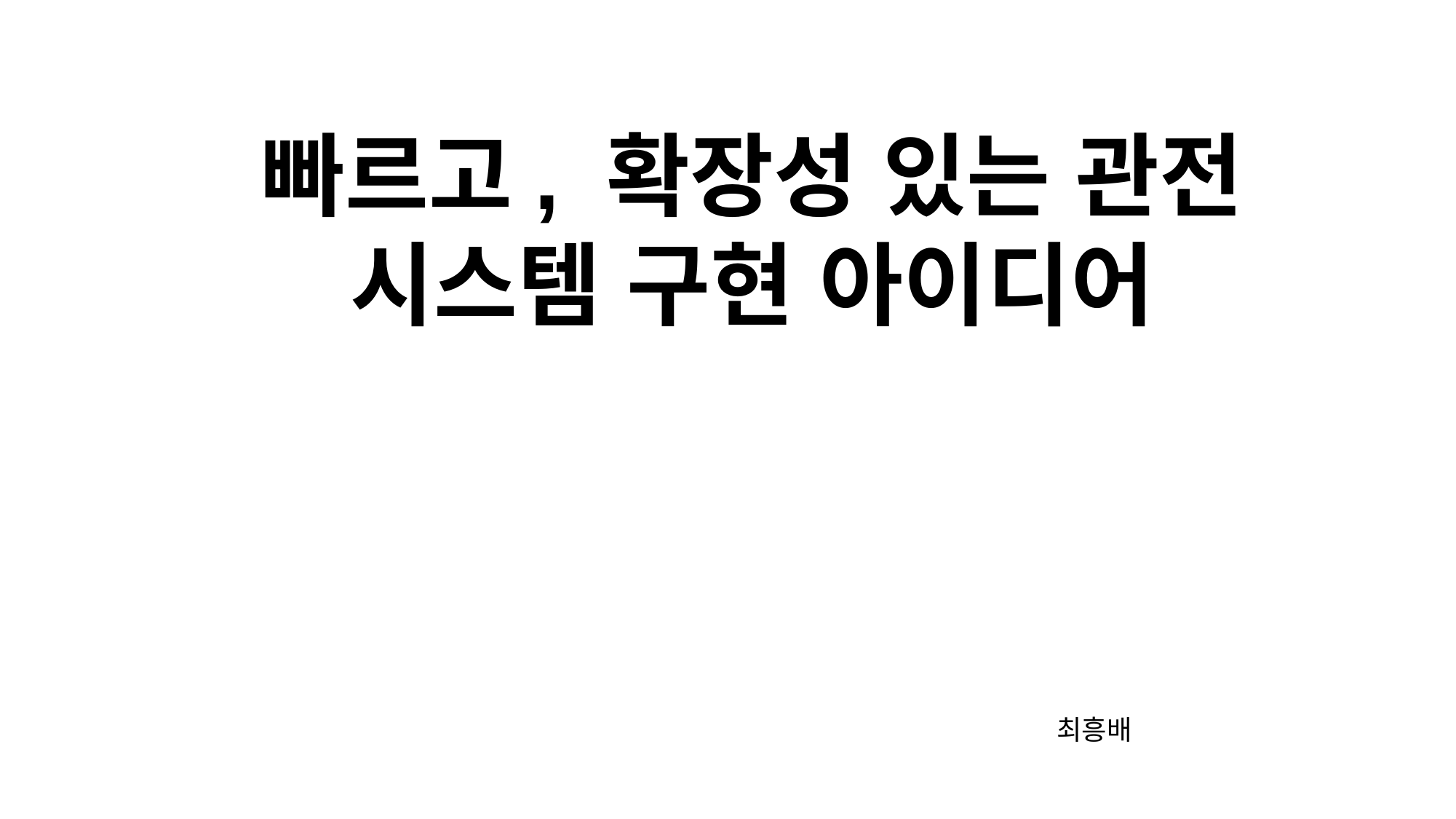

빠르고, 확장성 있는 관전 시스템 구현 아이디어
최흥배